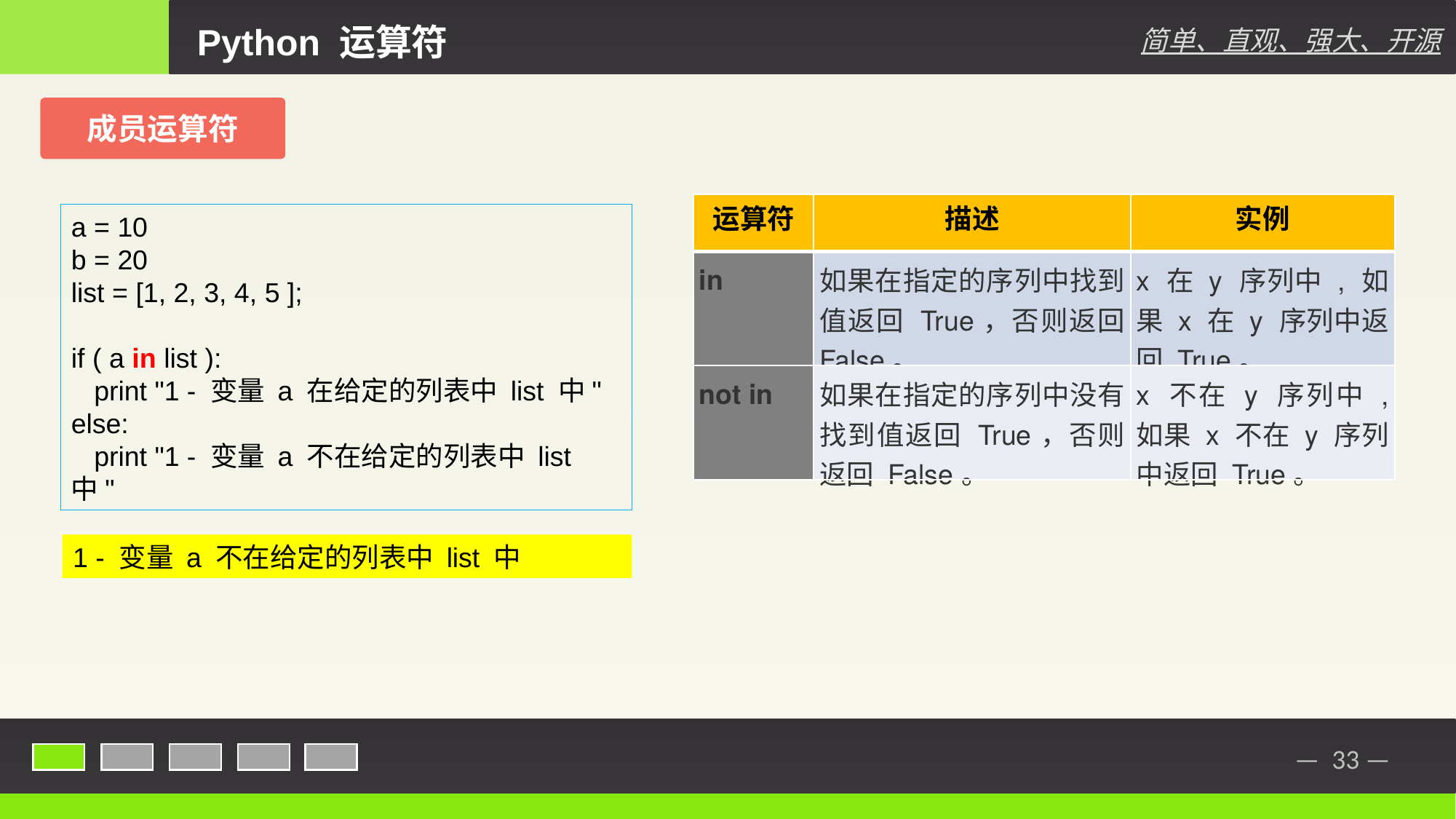

Python 运算符
简单、直观、强大、开源
成员运算符
| 运算符 | 描述 | 实例 |
| --- | --- | --- |
| in | 如果在指定的序列中找到值返回 True，否则返回 False。 | x 在 y 序列中 , 如果 x 在 y 序列中返回 True。 |
| not in | 如果在指定的序列中没有找到值返回 True，否则返回 False。 | x 不在 y 序列中 , 如果 x 不在 y 序列中返回 True。 |
a = 10
b = 20
list = [1, 2, 3, 4, 5 ];

if ( a in list ):
   print "1 - 变量 a 在给定的列表中 list 中"
else:
   print "1 - 变量 a 不在给定的列表中 list 中"
1 - 变量 a 不在给定的列表中 list 中